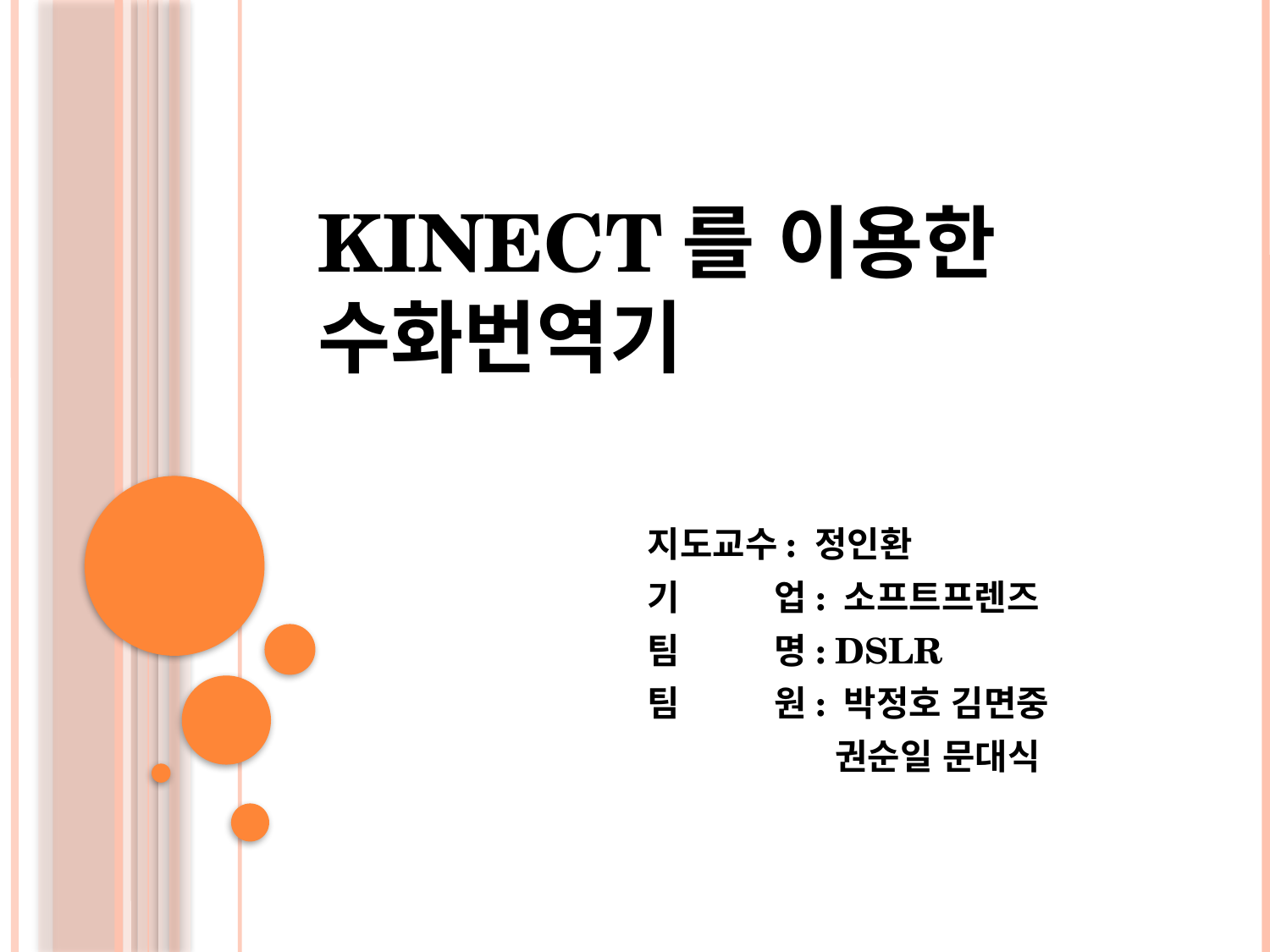

# Kinect를 이용한 수화번역기
지도교수: 정인환
기	업: 소프트프렌즈
팀	명: DSLR
팀	원: 박정호 김면중
                  권순일 문대식